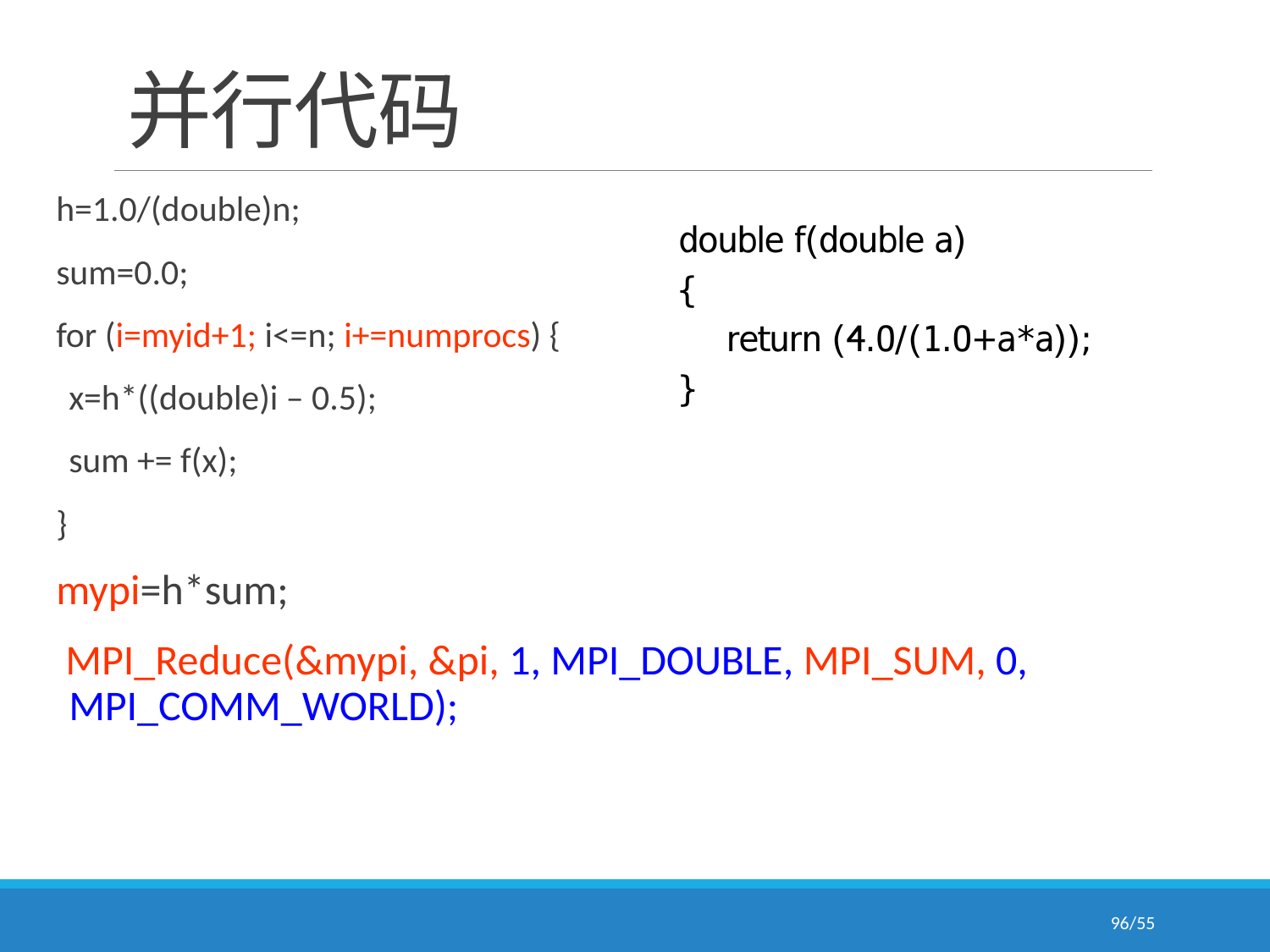

# 并行代码
h=1.0/(double)n;
sum=0.0;
for (i=myid+1; i<=n; i+=numprocs) {
	x=h*((double)i – 0.5);
	sum += f(x);
}
mypi=h*sum;
 MPI_Reduce(&mypi, &pi, 1, MPI_DOUBLE, MPI_SUM, 0, MPI_COMM_WORLD);
double f(double a)
{
	return (4.0/(1.0+a*a));
}

96/55